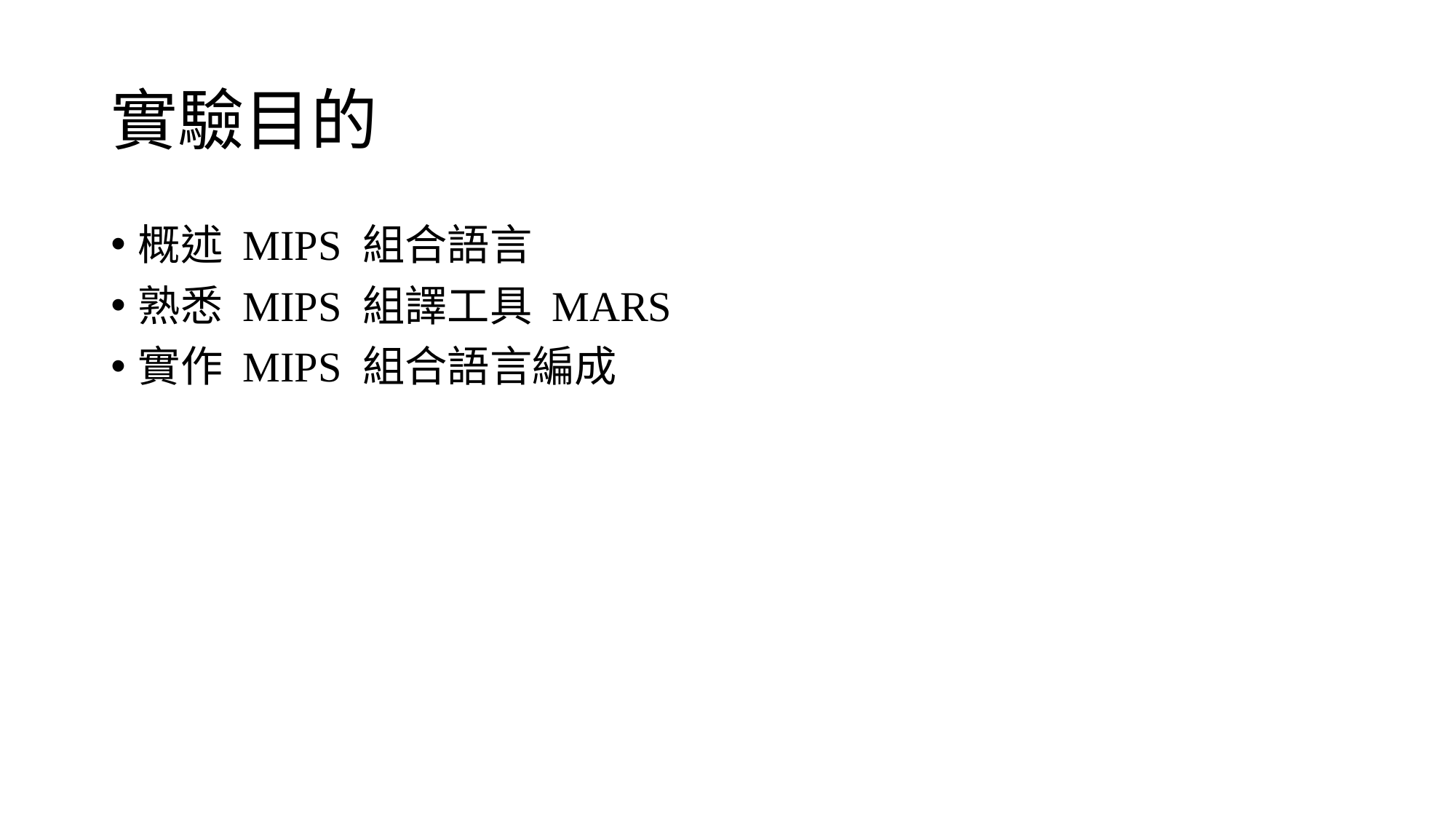

# 實驗目的
概述 MIPS 組合語言
熟悉 MIPS 組譯工具 MARS
實作 MIPS 組合語言編成